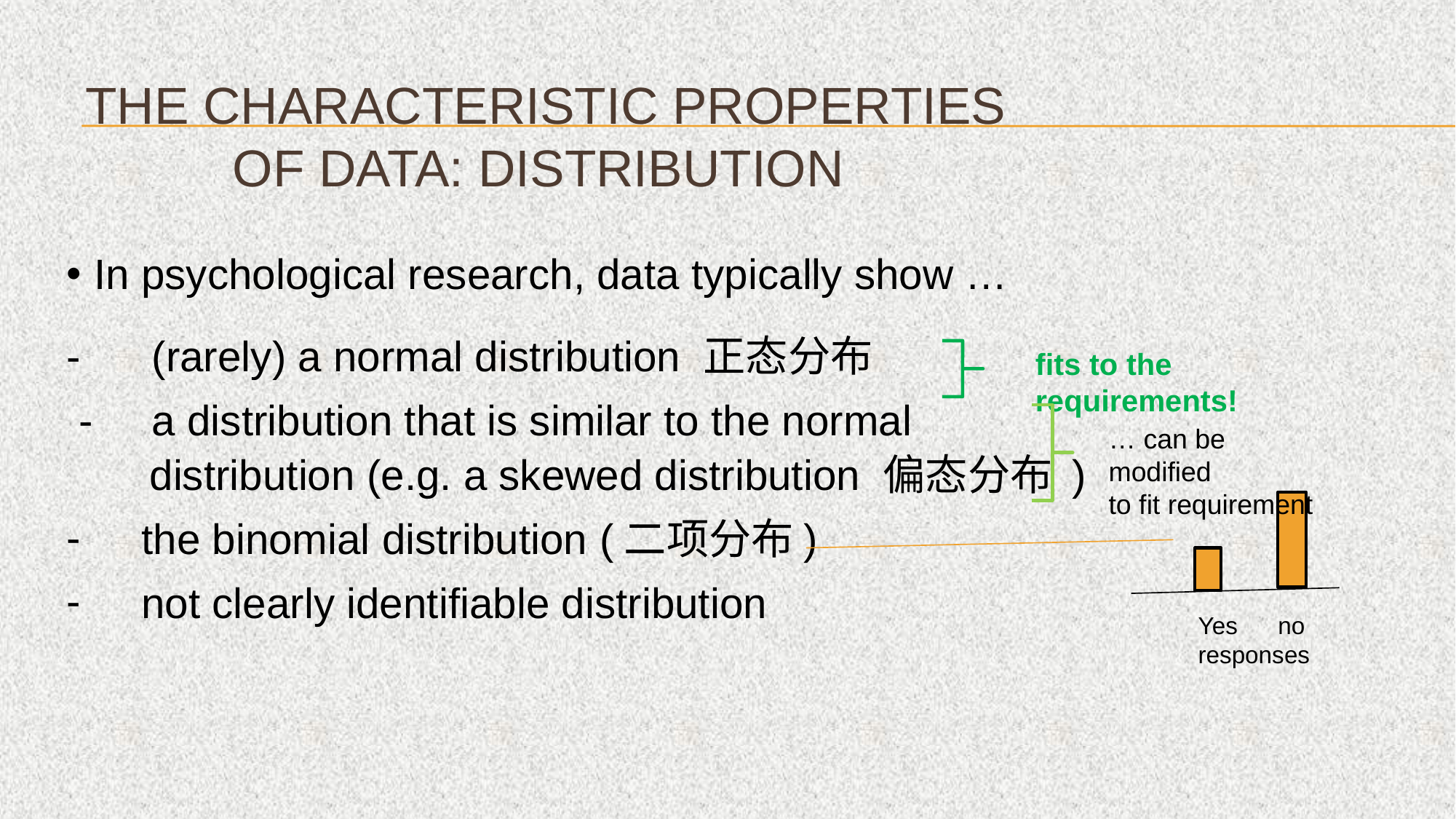

# The characteristic properties of data: distribution
In psychological research, data typically show …
-      (rarely) a normal distribution 正态分布
 -     a distribution that is similar to the normal
       distribution (e.g. a skewed distribution 偏态分布 )
    the binomial distribution (二项分布)
    not clearly identifiable distribution

fits to the requirements!

… can be modified
to fit requirement

Yes      no
responses